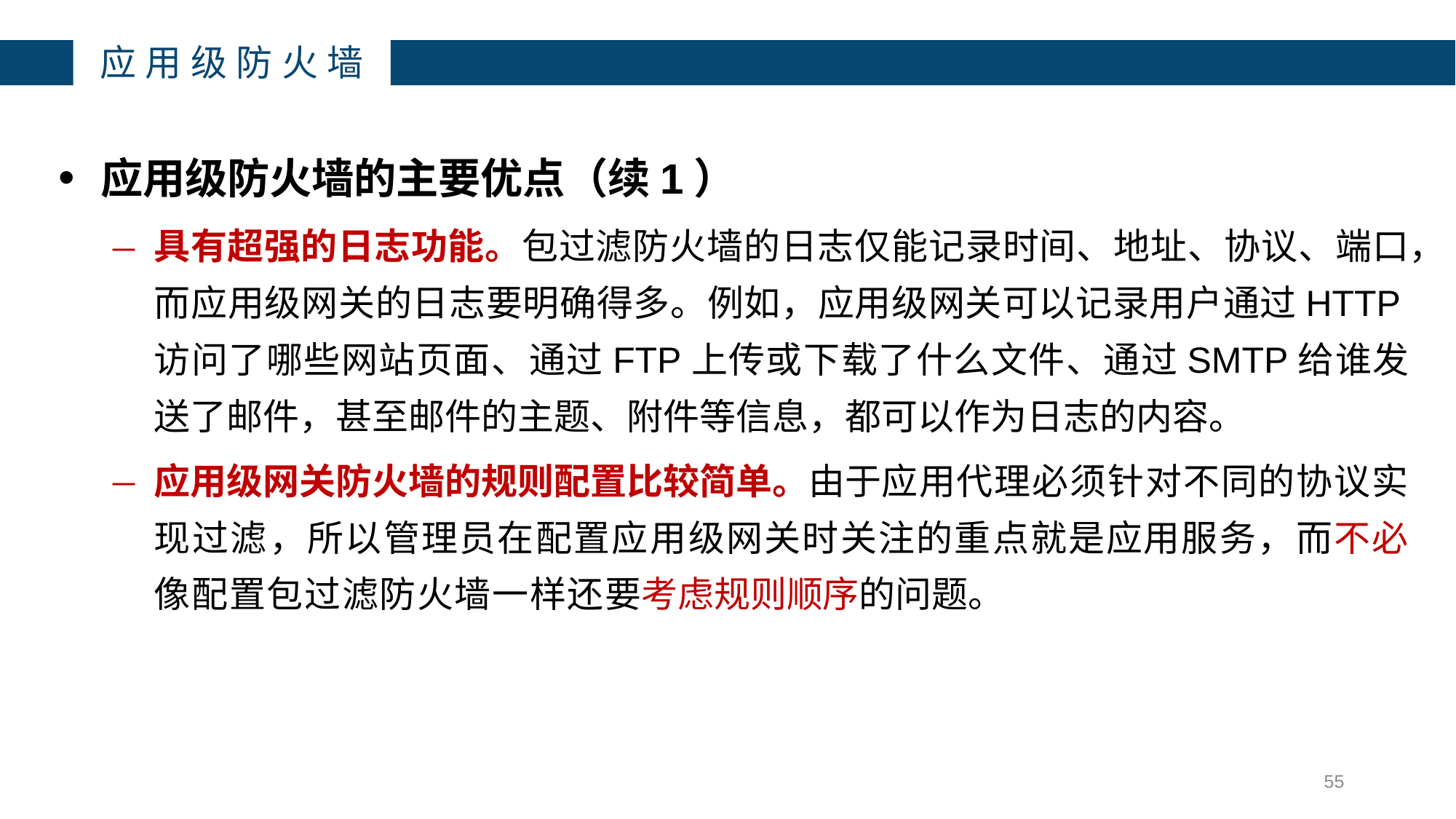

应用级防火墙

应用级防火墙的主要优点（续1）
具有超强的日志功能。包过滤防火墙的日志仅能记录时间、地址、协议、端口，而应用级网关的日志要明确得多。例如，应用级网关可以记录用户通过HTTP访问了哪些网站页面、通过FTP上传或下载了什么文件、通过SMTP给谁发送了邮件，甚至邮件的主题、附件等信息，都可以作为日志的内容。
应用级网关防火墙的规则配置比较简单。由于应用代理必须针对不同的协议实现过滤，所以管理员在配置应用级网关时关注的重点就是应用服务，而不必像配置包过滤防火墙一样还要考虑规则顺序的问题。
55